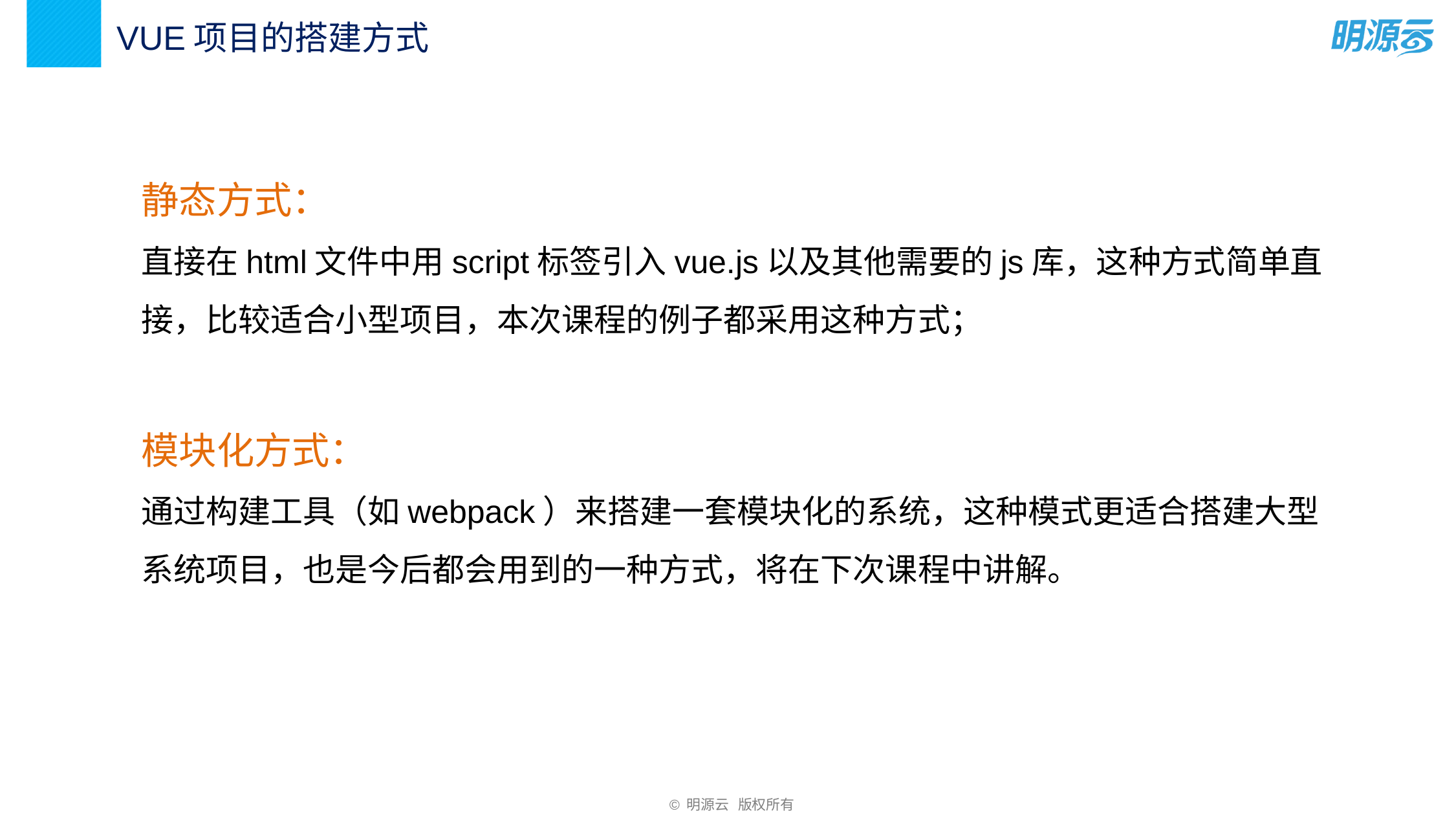

VUE项目的搭建方式
静态方式：
直接在html文件中用script标签引入vue.js以及其他需要的js库，这种方式简单直接，比较适合小型项目，本次课程的例子都采用这种方式；

模块化方式：
通过构建工具（如webpack）来搭建一套模块化的系统，这种模式更适合搭建大型系统项目，也是今后都会用到的一种方式，将在下次课程中讲解。